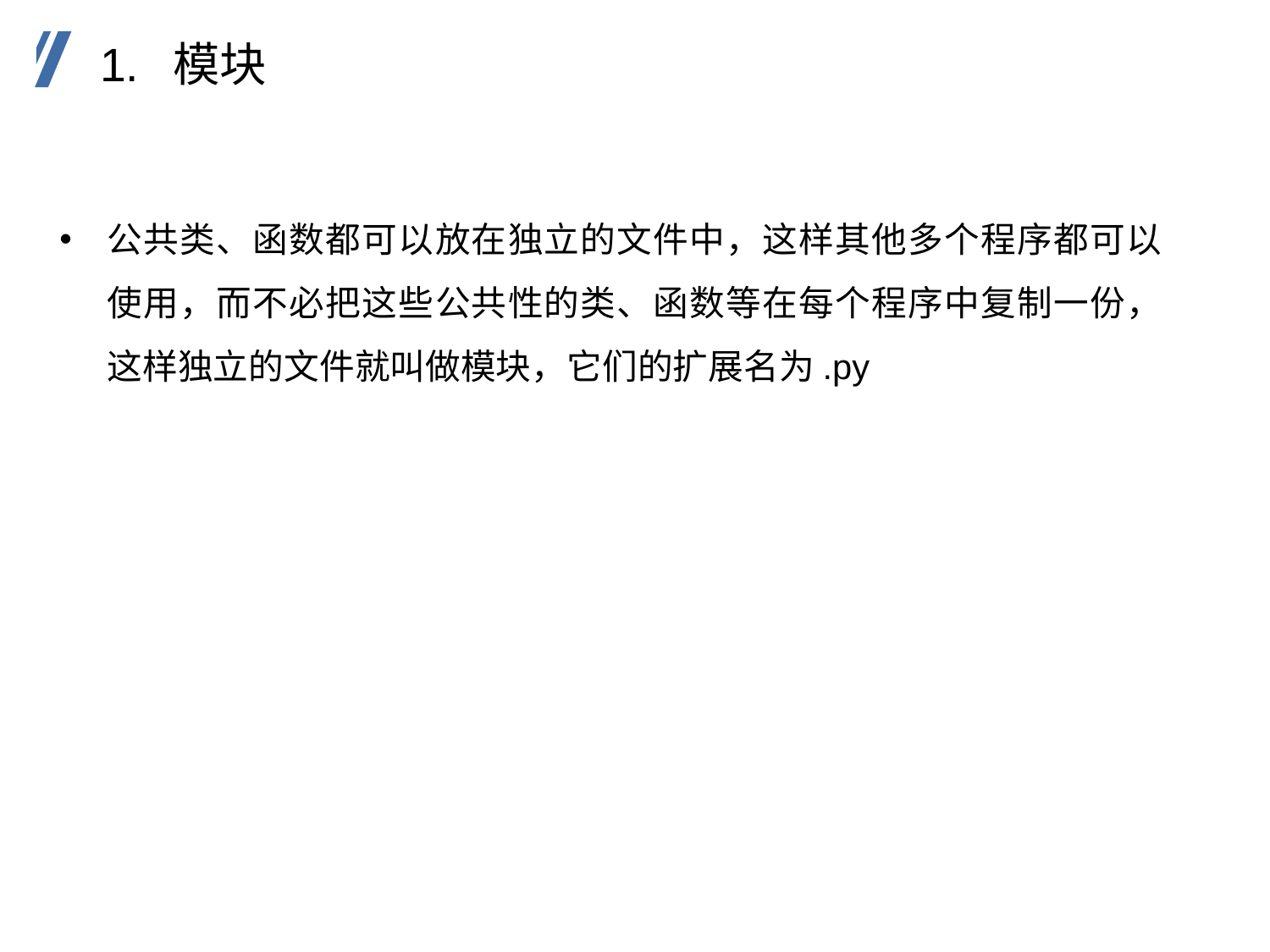

1.  模块
公共类、函数都可以放在独立的文件中，这样其他多个程序都可以使用，而不必把这些公共性的类、函数等在每个程序中复制一份，这样独立的文件就叫做模块，它们的扩展名为.py